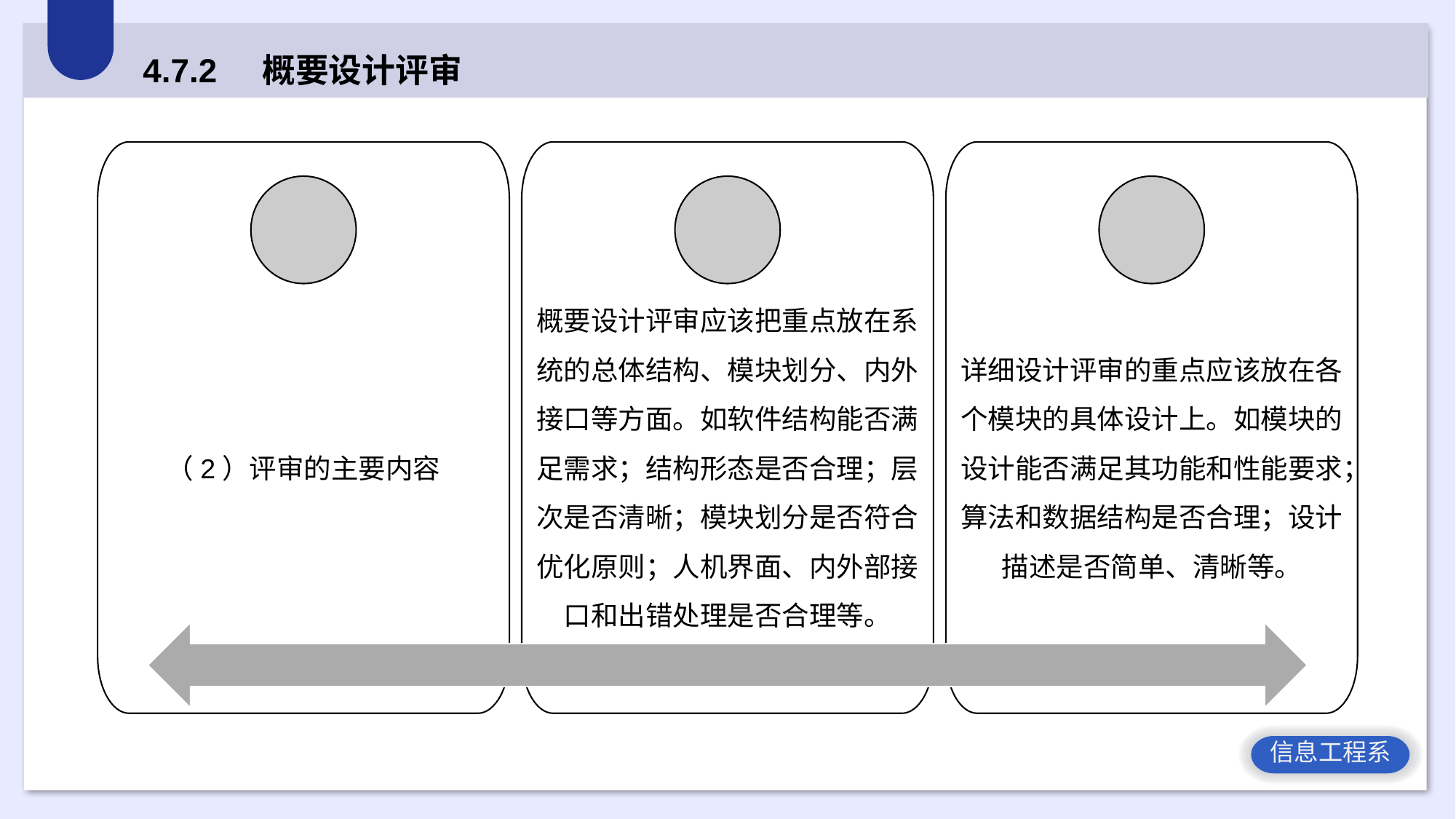

4.7.2    概要设计评审
（2）评审的主要内容
概要设计评审应该把重点放在系统的总体结构、模块划分、内外接口等方面。如软件结构能否满足需求；结构形态是否合理；层次是否清晰；模块划分是否符合优化原则；人机界面、内外部接口和出错处理是否合理等。
详细设计评审的重点应该放在各个模块的具体设计上。如模块的设计能否满足其功能和性能要求；算法和数据结构是否合理；设计描述是否简单、清晰等。